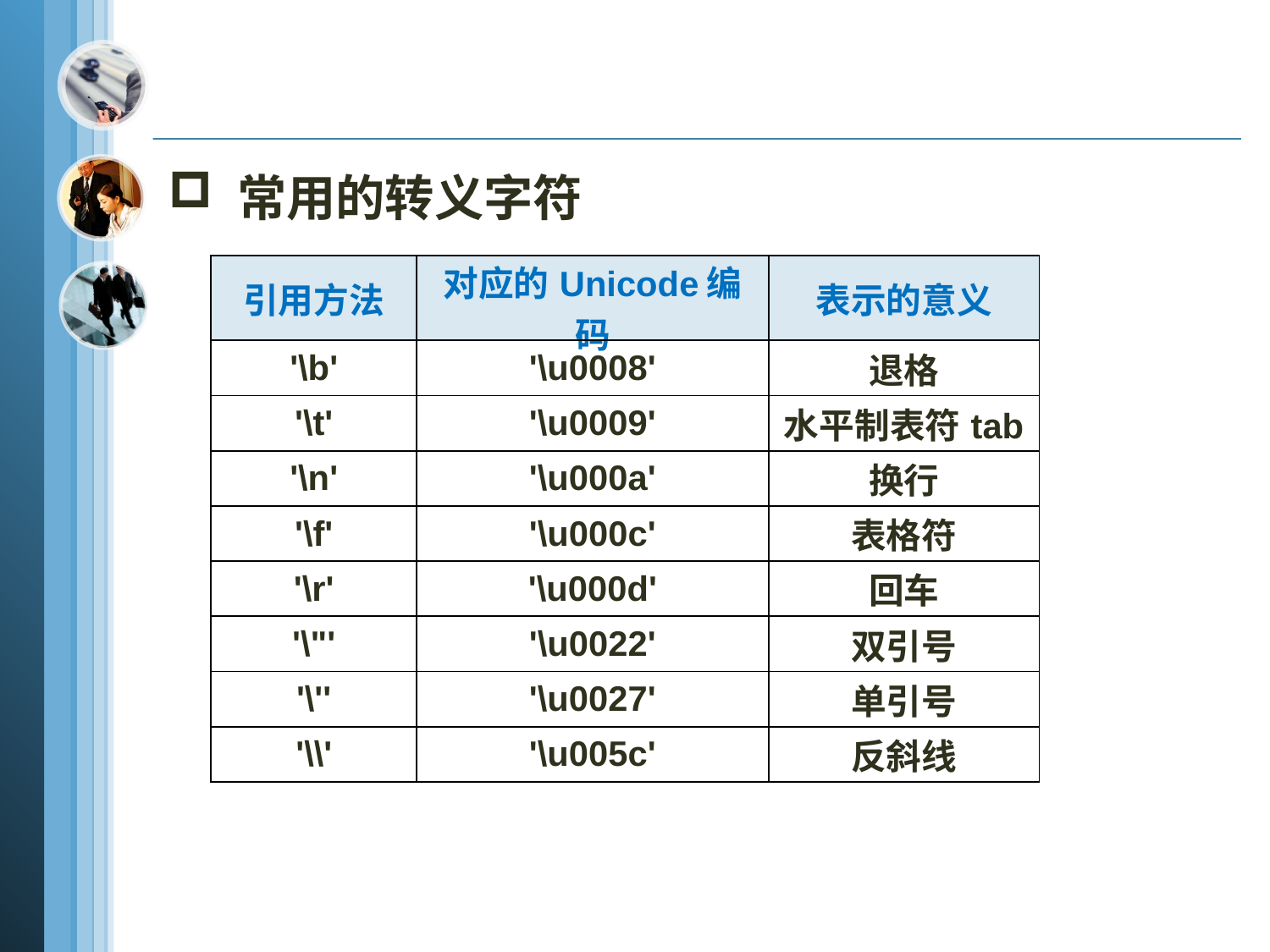

常用的转义字符
| 引用方法 | 对应的Unicode编码 | 表示的意义 |
| --- | --- | --- |
| '\b' | '\u0008' | 退格 |
| '\t' | '\u0009' | 水平制表符tab |
| '\n' | '\u000a' | 换行 |
| '\f' | '\u000c' | 表格符 |
| '\r' | '\u000d' | 回车 |
| '\"' | '\u0022' | 双引号 |
| '\'' | '\u0027' | 单引号 |
| '\\' | '\u005c' | 反斜线 |